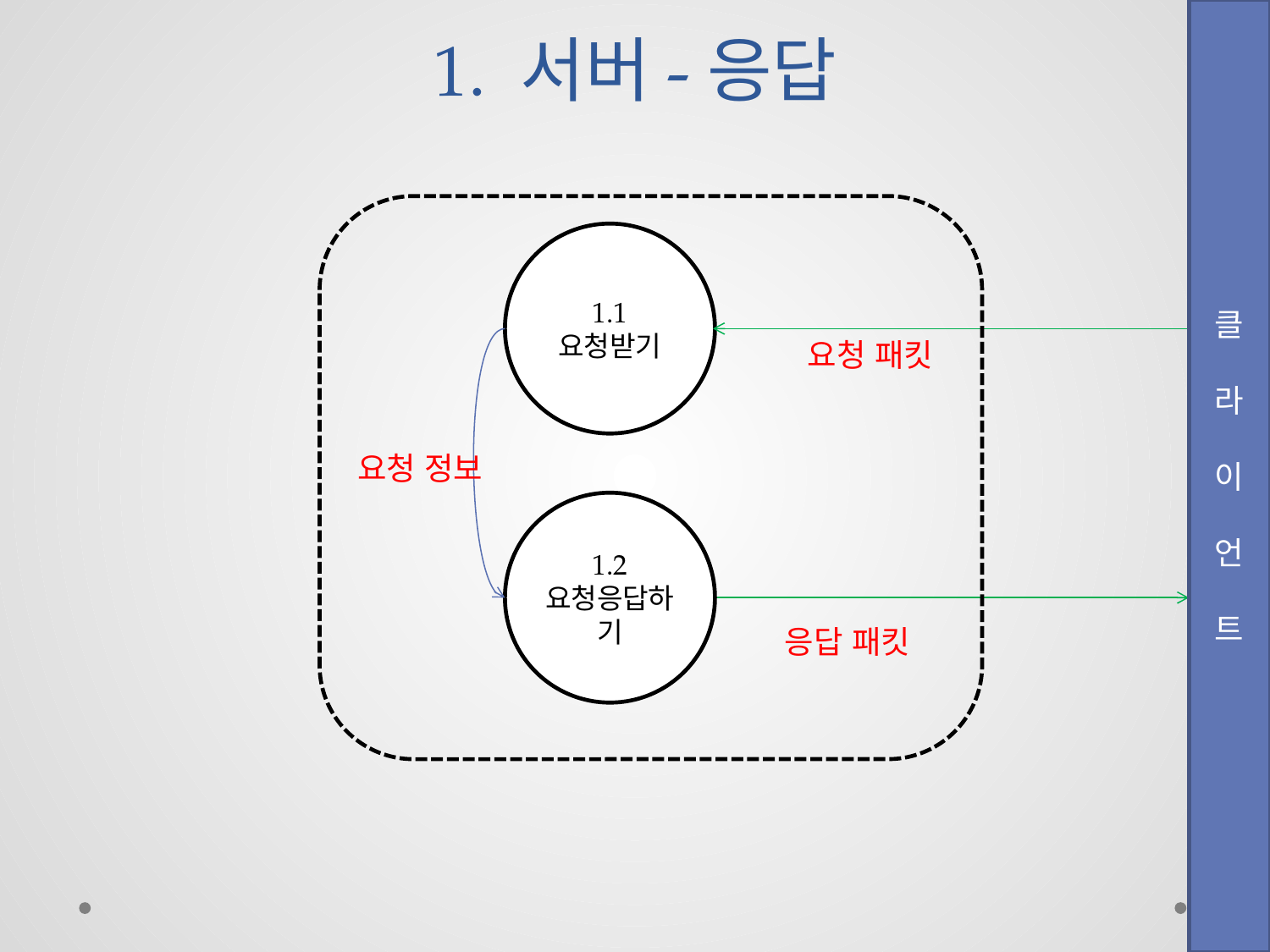

# 1. 서버-응답
클

라

이

언

트

1.1
요청받기
요청 패킷
요청 정보
1.2
요청응답하기
응답 패킷